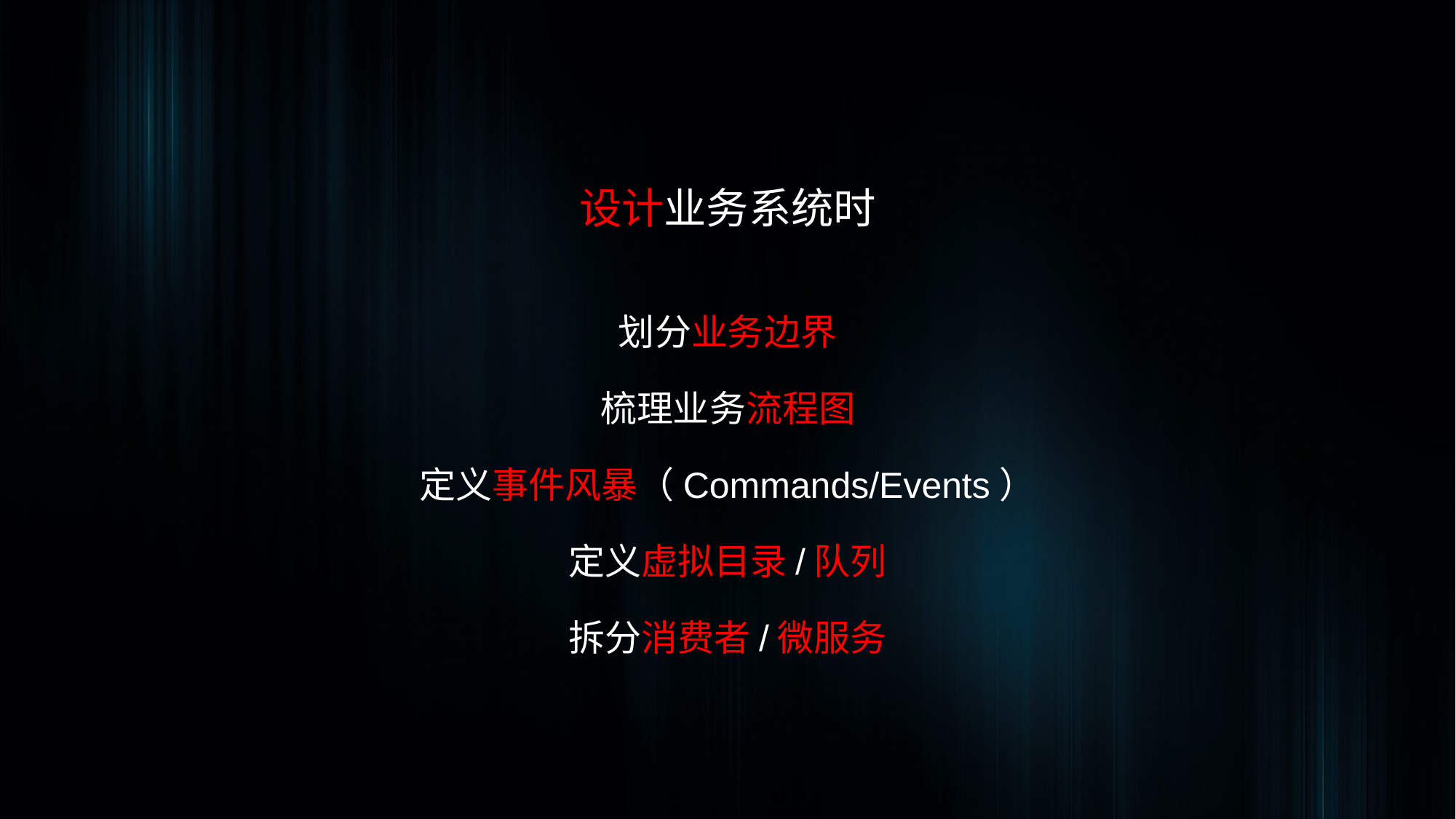

设计业务系统时
划分业务边界
梳理业务流程图
定义事件风暴（Commands/Events）
定义虚拟目录/队列
拆分消费者/微服务